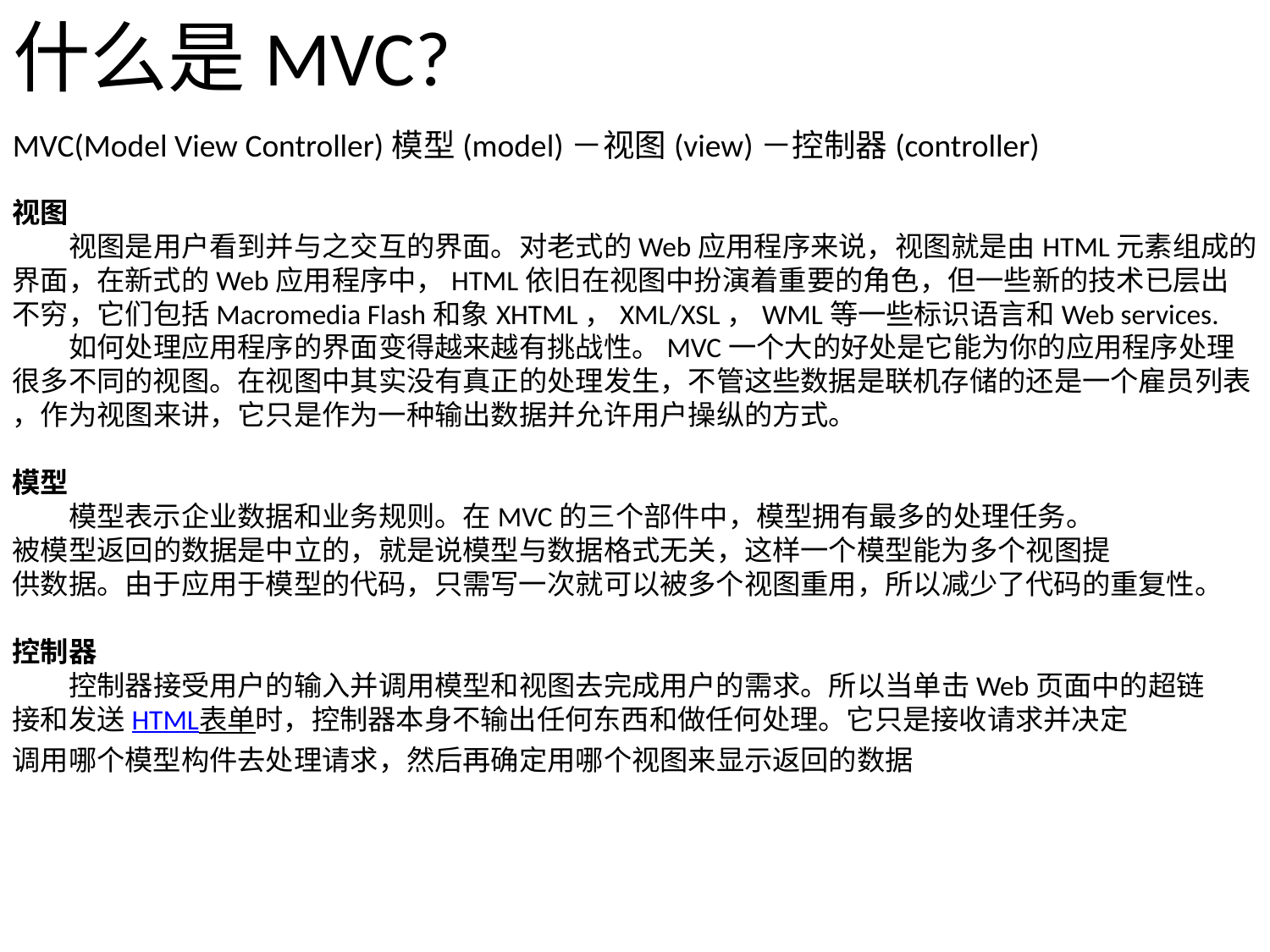

# 什么是MVC?
MVC(Model View Controller)模型(model)－视图(view)－控制器(controller)
视图
　　视图是用户看到并与之交互的界面。对老式的Web应用程序来说，视图就是由HTML元素组成的
界面，在新式的Web应用程序中，HTML依旧在视图中扮演着重要的角色，但一些新的技术已层出
不穷，它们包括Macromedia Flash和象XHTML，XML/XSL，WML等一些标识语言和Web services.
　　如何处理应用程序的界面变得越来越有挑战性。MVC一个大的好处是它能为你的应用程序处理
很多不同的视图。在视图中其实没有真正的处理发生，不管这些数据是联机存储的还是一个雇员列表
，作为视图来讲，它只是作为一种输出数据并允许用户操纵的方式。

模型
　　模型表示企业数据和业务规则。在MVC的三个部件中，模型拥有最多的处理任务。
被模型返回的数据是中立的，就是说模型与数据格式无关，这样一个模型能为多个视图提
供数据。由于应用于模型的代码，只需写一次就可以被多个视图重用，所以减少了代码的重复性。

控制器
　　控制器接受用户的输入并调用模型和视图去完成用户的需求。所以当单击Web页面中的超链
接和发送HTML表单时，控制器本身不输出任何东西和做任何处理。它只是接收请求并决定
调用哪个模型构件去处理请求，然后再确定用哪个视图来显示返回的数据